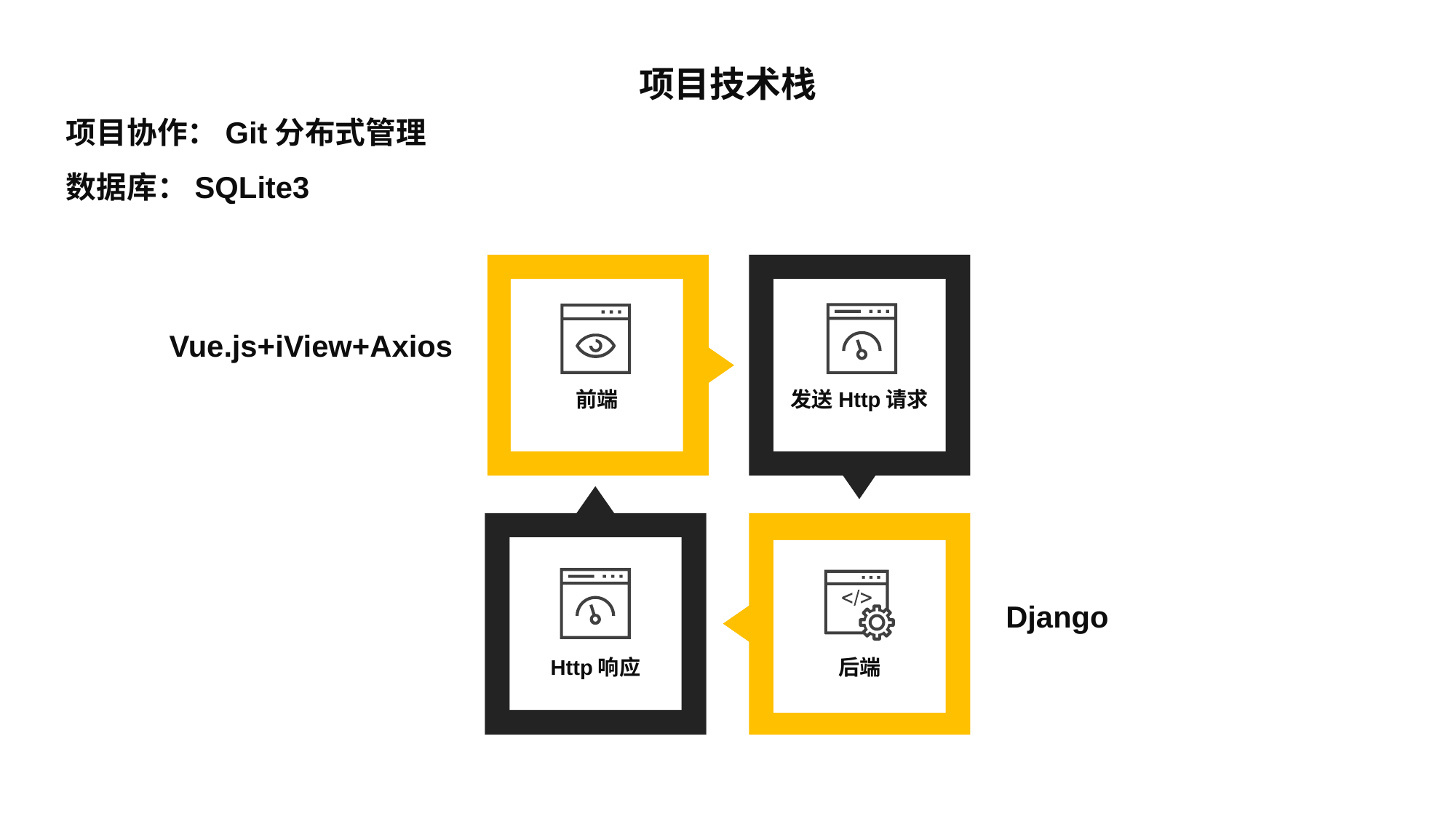

项目技术栈
项目协作：Git分布式管理
数据库：SQLite3

Vue.js+iView+Axios
前端
发送Http请求

Django
Http响应
后端